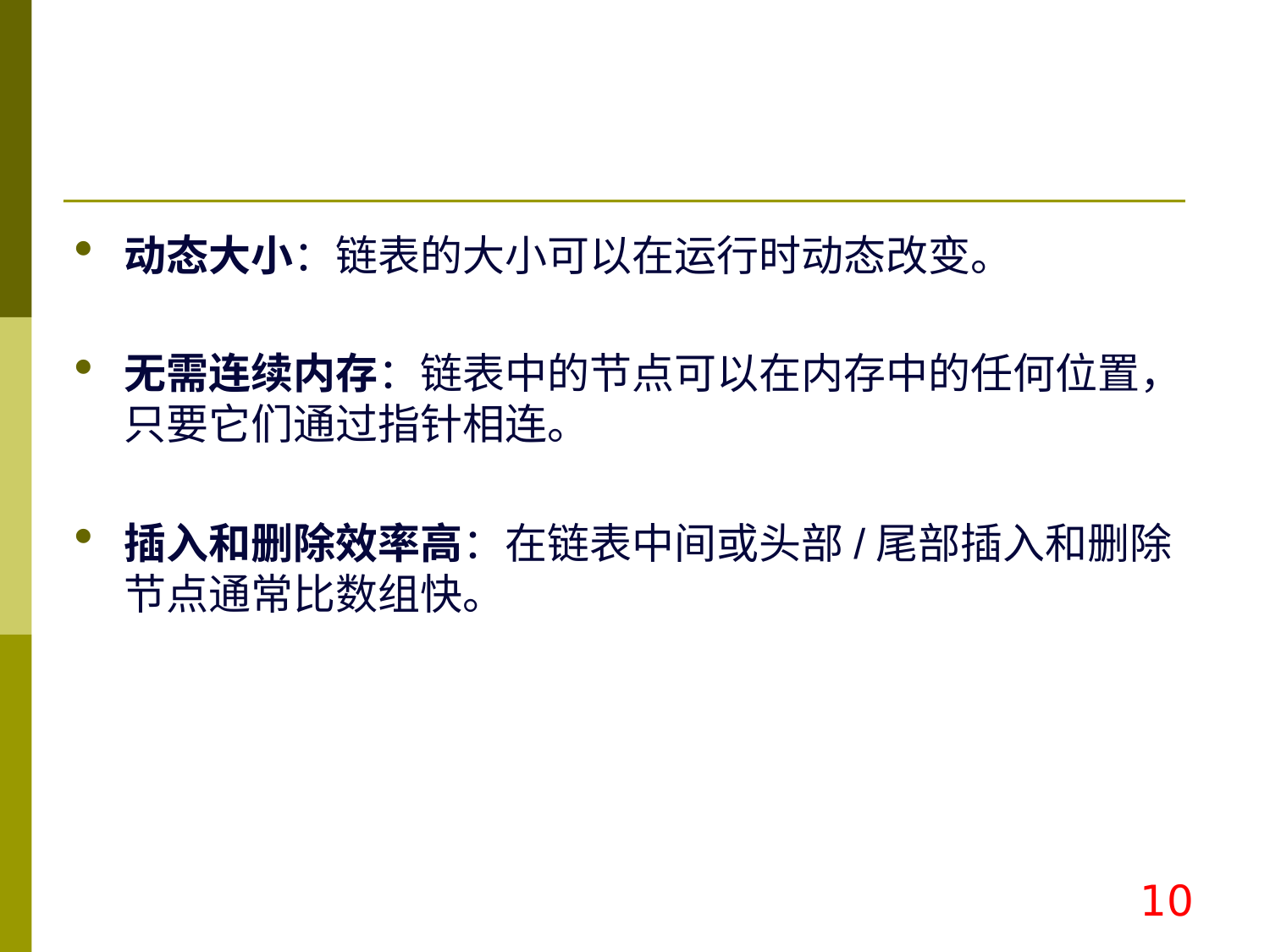

#
动态大小：链表的大小可以在运行时动态改变。

无需连续内存：链表中的节点可以在内存中的任何位置，只要它们通过指针相连。

插入和删除效率高：在链表中间或头部/尾部插入和删除节点通常比数组快。

10